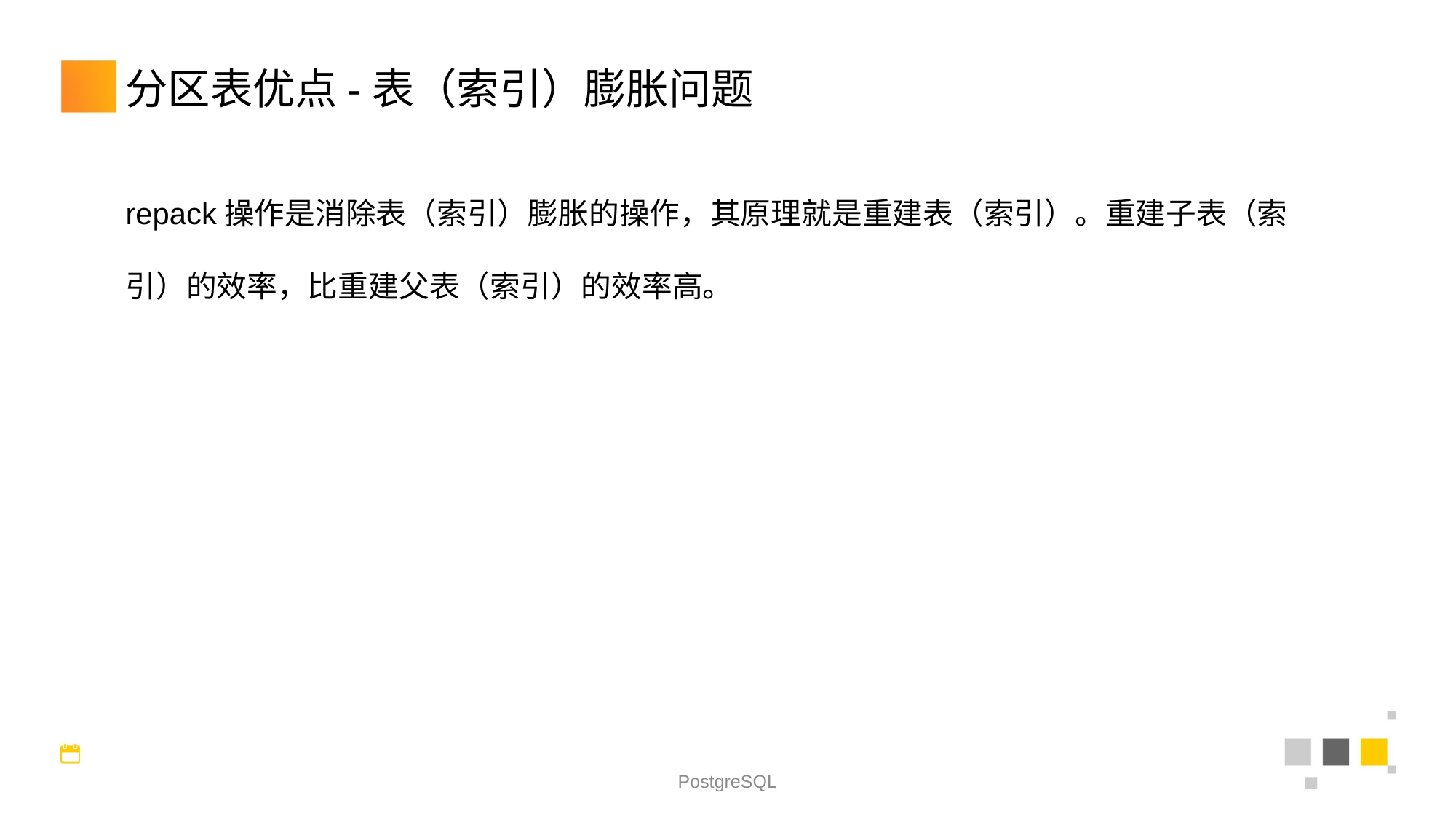

分区表优点-表（索引）膨胀问题

repack操作是消除表（索引）膨胀的操作，其原理就是重建表（索引）。重建子表（索引）的效率，比重建父表（索引）的效率高。

PostgreSQL
13